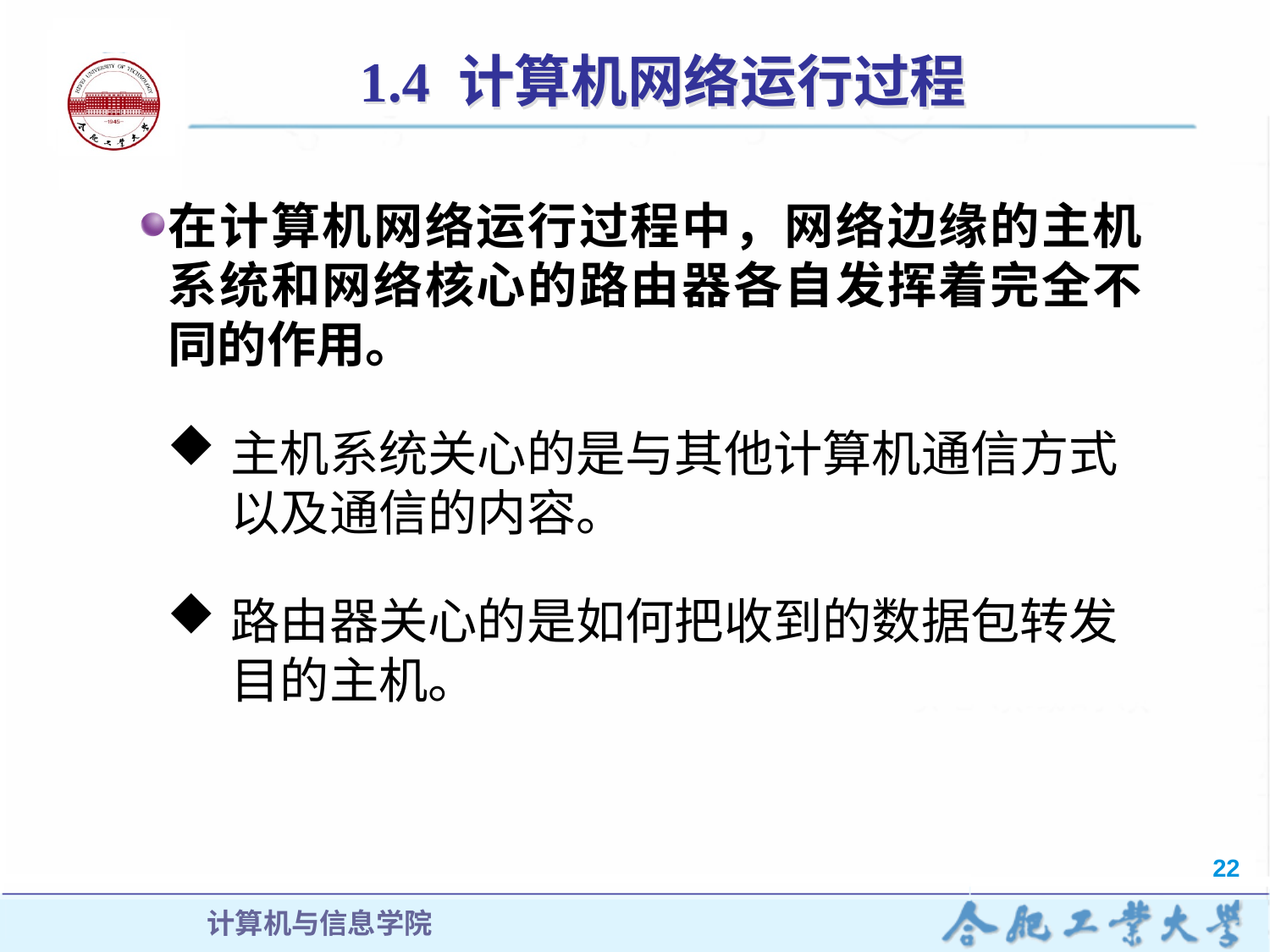

# 1.4 计算机网络运行过程
在计算机网络运行过程中，网络边缘的主机系统和网络核心的路由器各自发挥着完全不同的作用。
主机系统关心的是与其他计算机通信方式以及通信的内容。
路由器关心的是如何把收到的数据包转发目的主机。